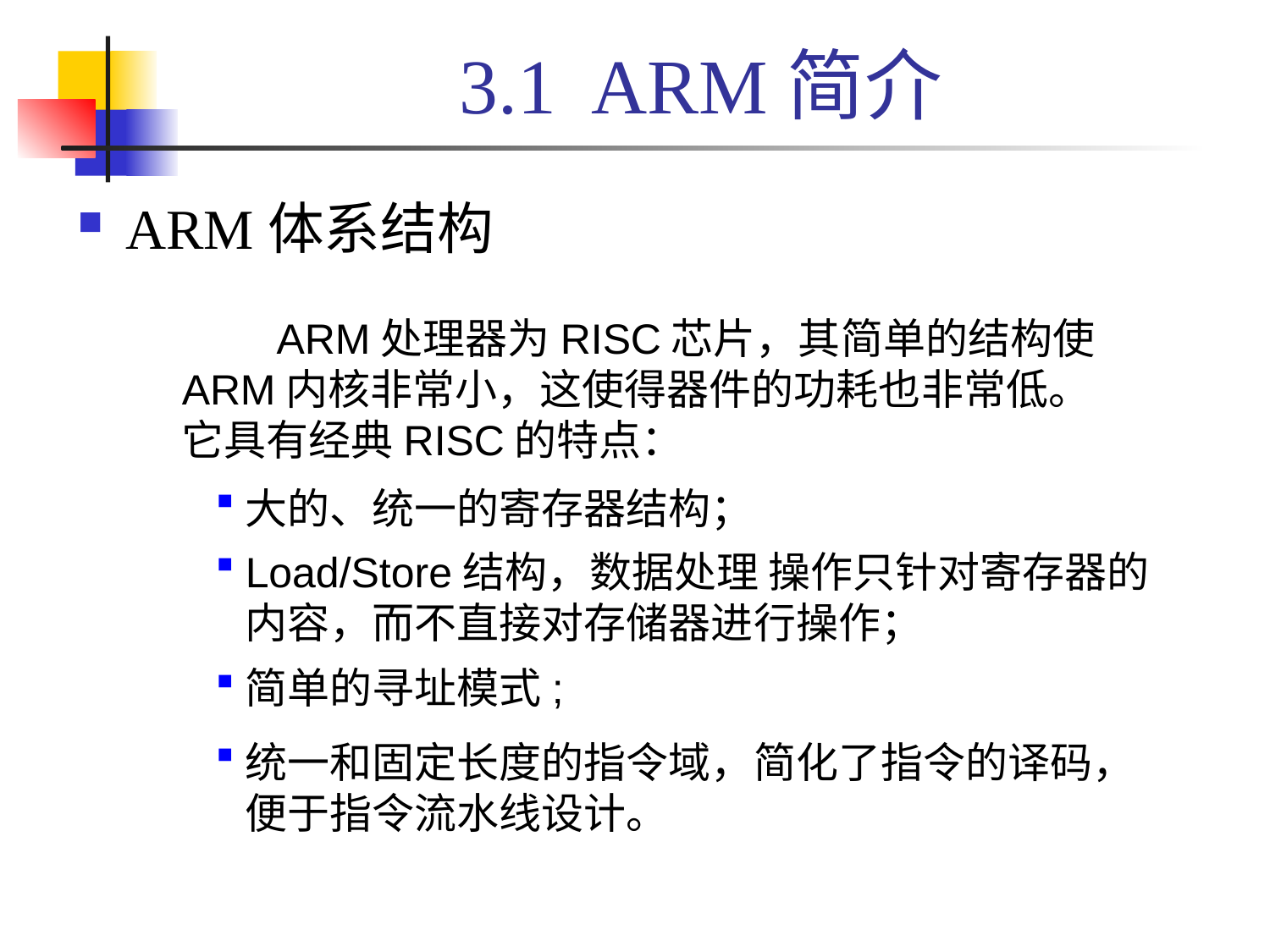

# 3.1  ARM简介
ARM体系结构
        ARM处理器为RISC芯片，其简单的结构使ARM内核非常小，这使得器件的功耗也非常低。它具有经典RISC的特点：
大的、统一的寄存器结构；
Load/Store结构，数据处理 操作只针对寄存器的内容，而不直接对存储器进行操作；
简单的寻址模式;
统一和固定长度的指令域，简化了指令的译码，便于指令流水线设计。